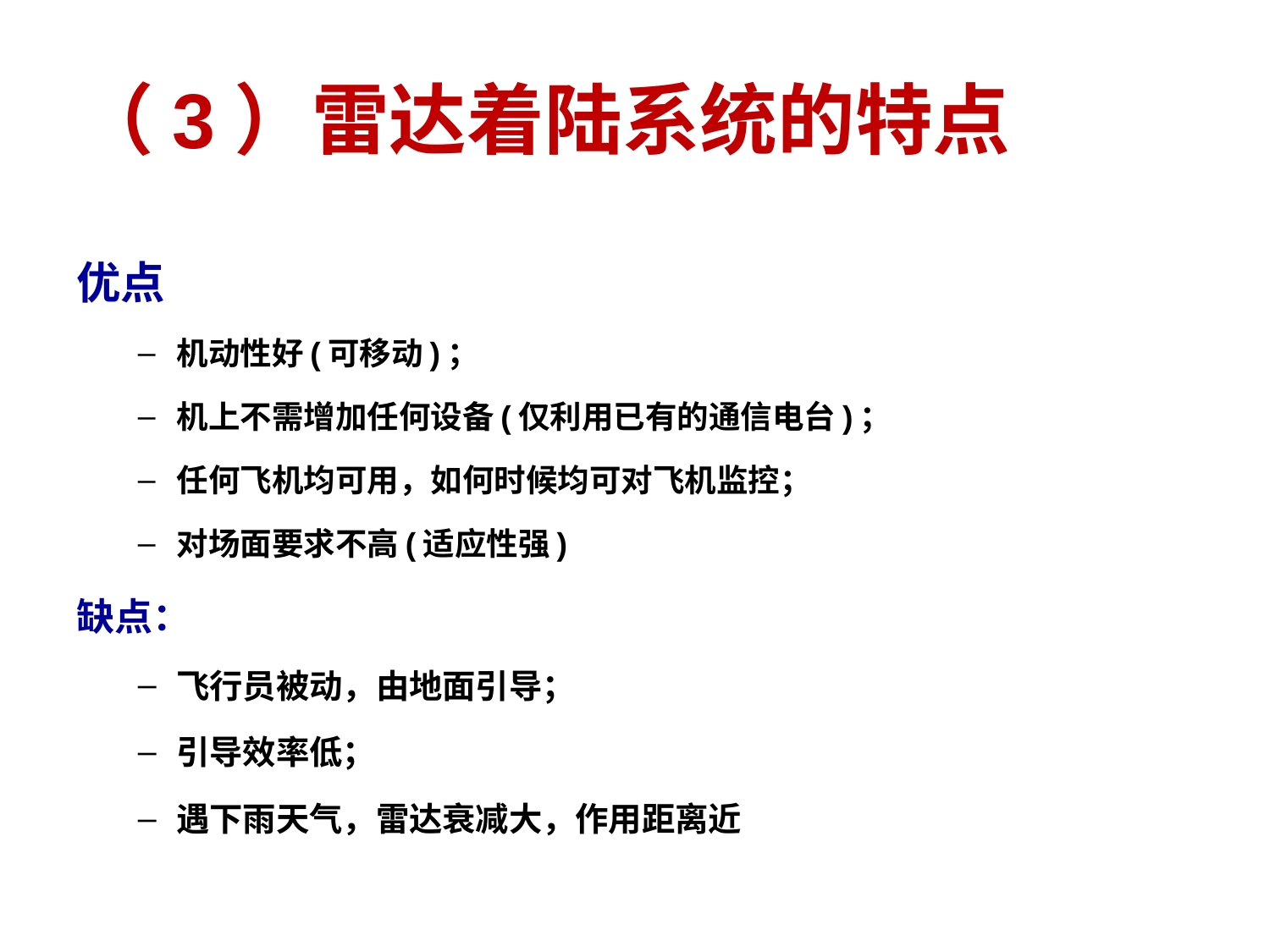

# （3）雷达着陆系统的特点
优点
机动性好(可移动)；
机上不需增加任何设备(仅利用已有的通信电台)；
任何飞机均可用，如何时候均可对飞机监控；
对场面要求不高(适应性强)
缺点：
飞行员被动，由地面引导；
引导效率低；
遇下雨天气，雷达衰减大，作用距离近